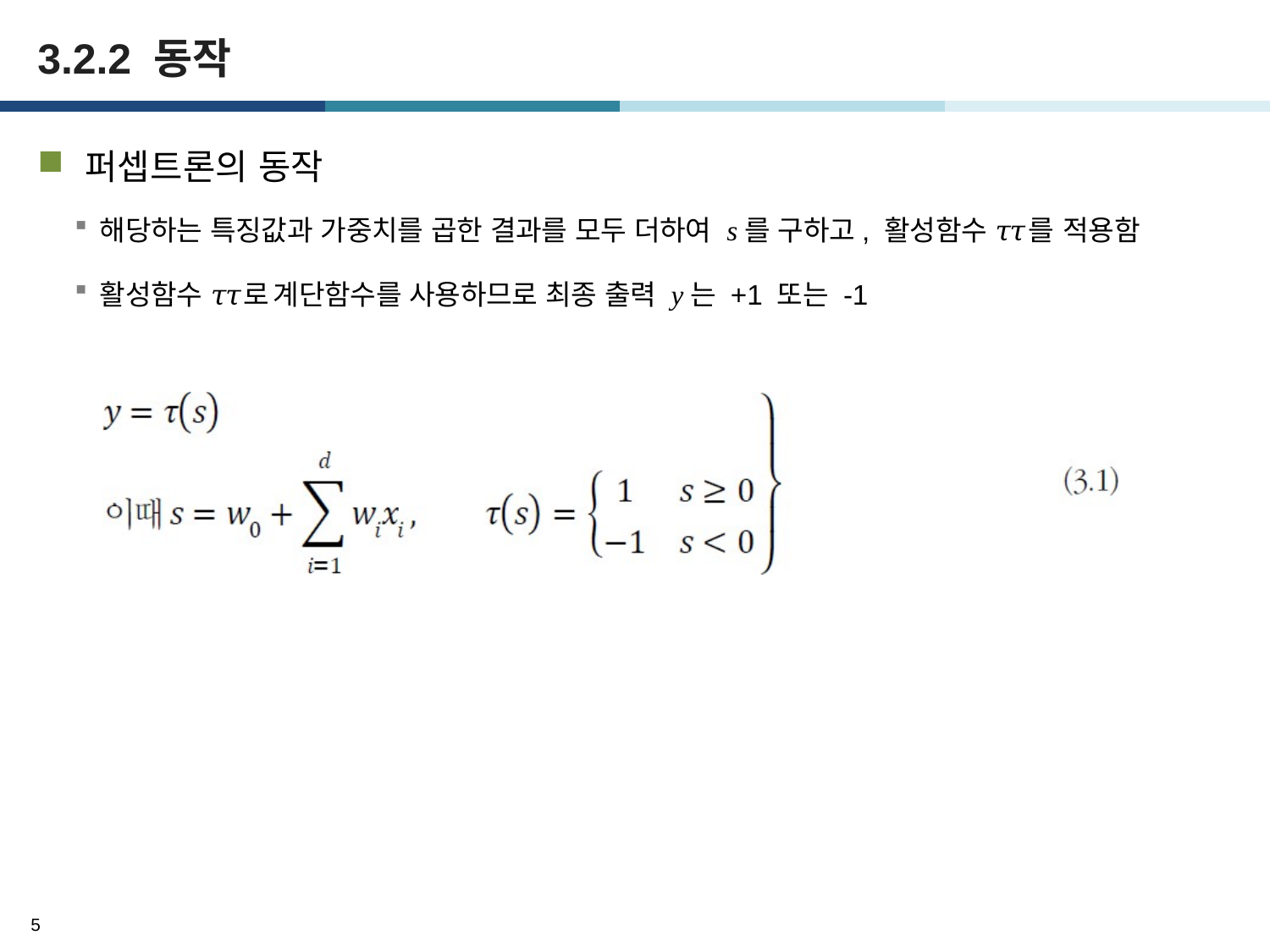

# 3.2.2 동작
퍼셉트론의 동작
해당하는 특징값과 가중치를 곱한 결과를 모두 더하여 s를 구하고, 활성함수 𝜏𝜏를 적용함
활성함수 𝜏𝜏로 계단함수를 사용하므로 최종 출력 y는 +1 또는 -1

5